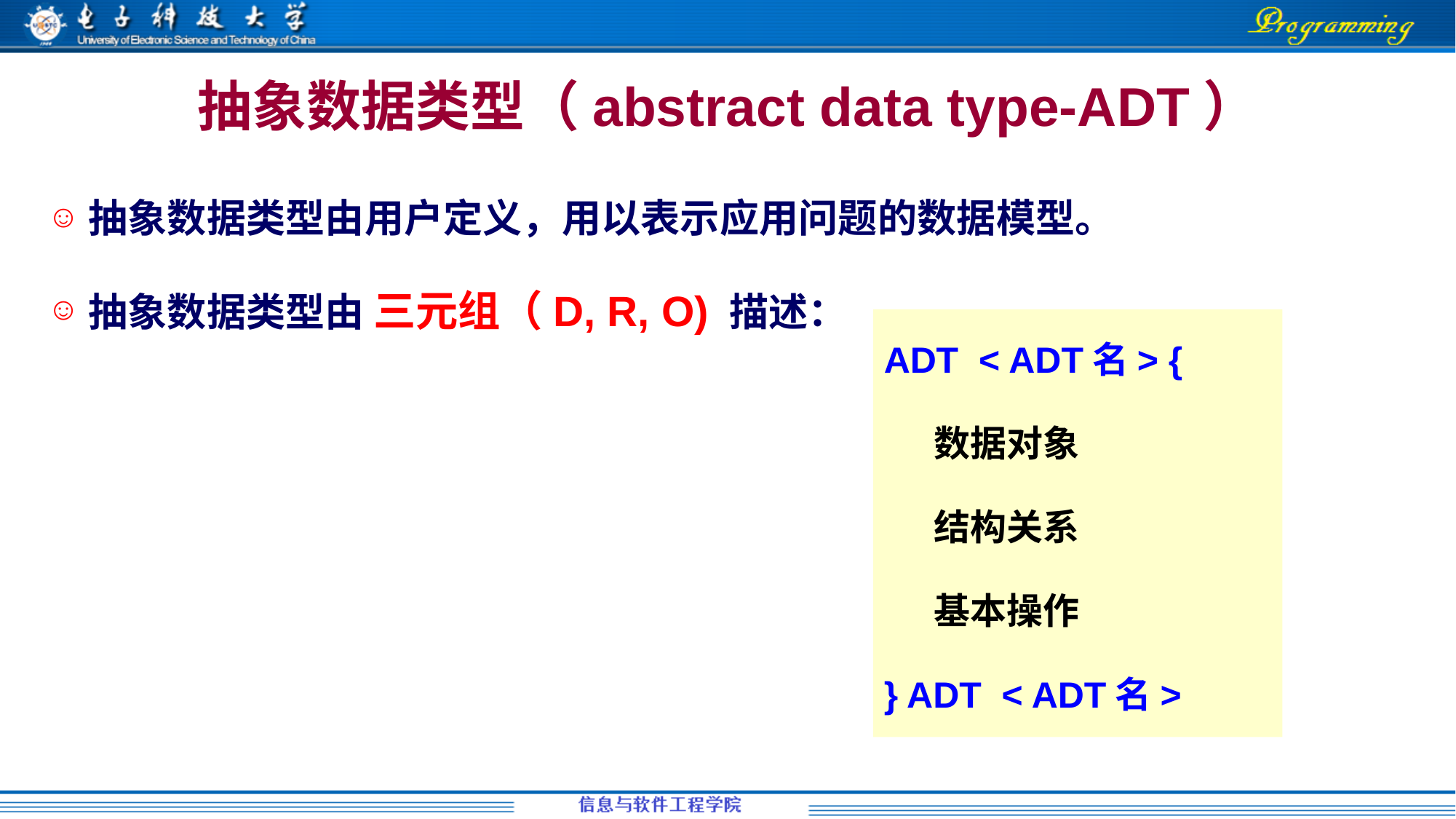

# 抽象数据类型（abstract data type-ADT）
抽象数据类型由用户定义，用以表示应用问题的数据模型。
抽象数据类型由 三元组（D, R, O) 描述：
ADT  < ADT名> {
     数据对象
     结构关系
     基本操作
} ADT  < ADT名>